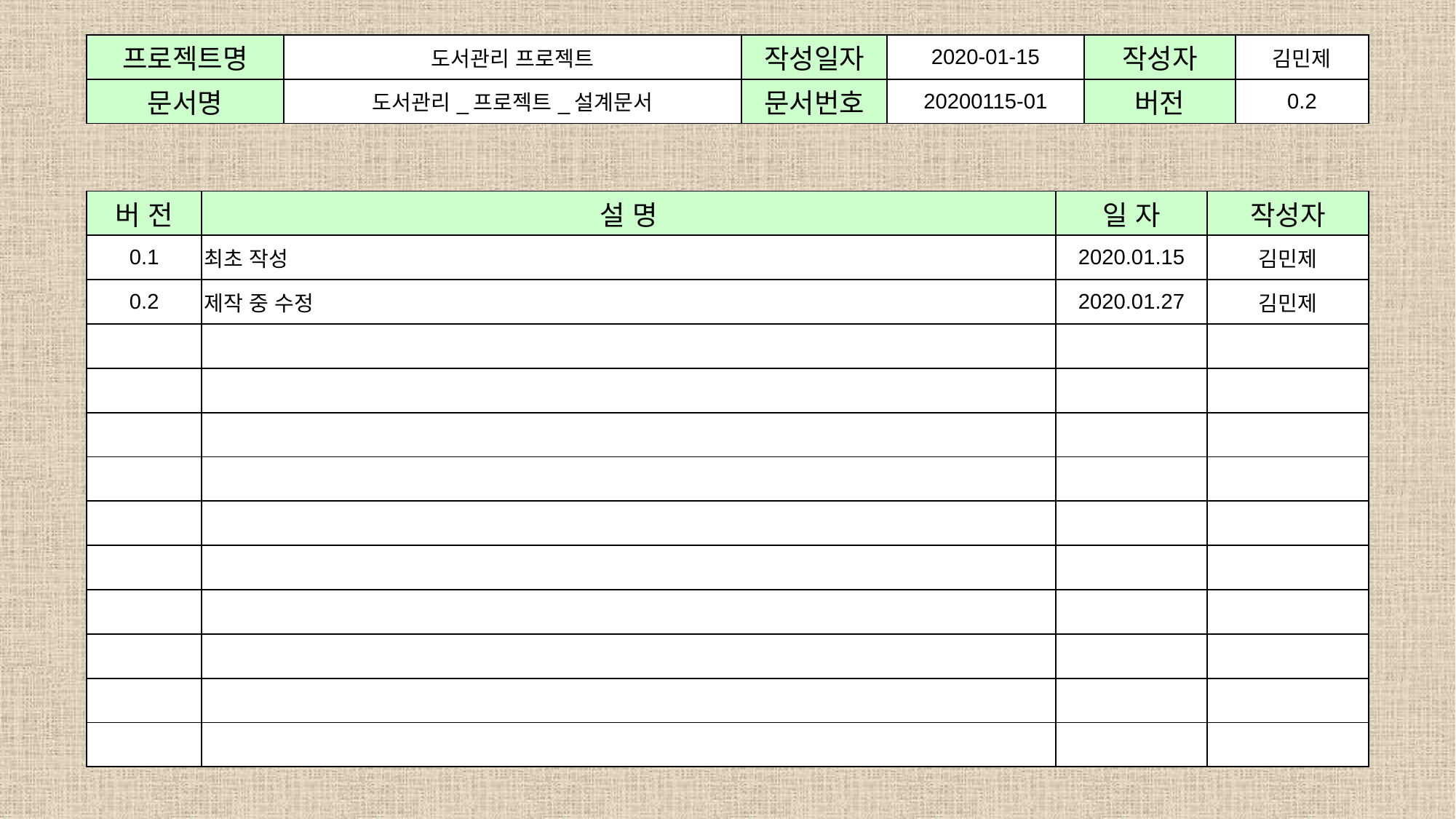

| 프로젝트명 | 도서관리 프로젝트 | 작성일자 | 2020-01-15 | 작성자 | 김민제 |
| --- | --- | --- | --- | --- | --- |
| 문서명 | 도서관리\_프로젝트\_설계문서 | 문서번호 | 20200115-01 | 버전 | 0.2 |
| 버 전 | 설 명 | 일 자 | 작성자 |
| --- | --- | --- | --- |
| 0.1 | 최초 작성 | 2020.01.15 | 김민제 |
| 0.2 | 제작 중 수정 | 2020.01.27 | 김민제 |
|  |  |  |  |
|  |  |  |  |
|  |  |  |  |
|  |  |  |  |
|  |  |  |  |
|  |  |  |  |
|  |  |  |  |
|  |  |  |  |
|  |  |  |  |
|  |  |  |  |